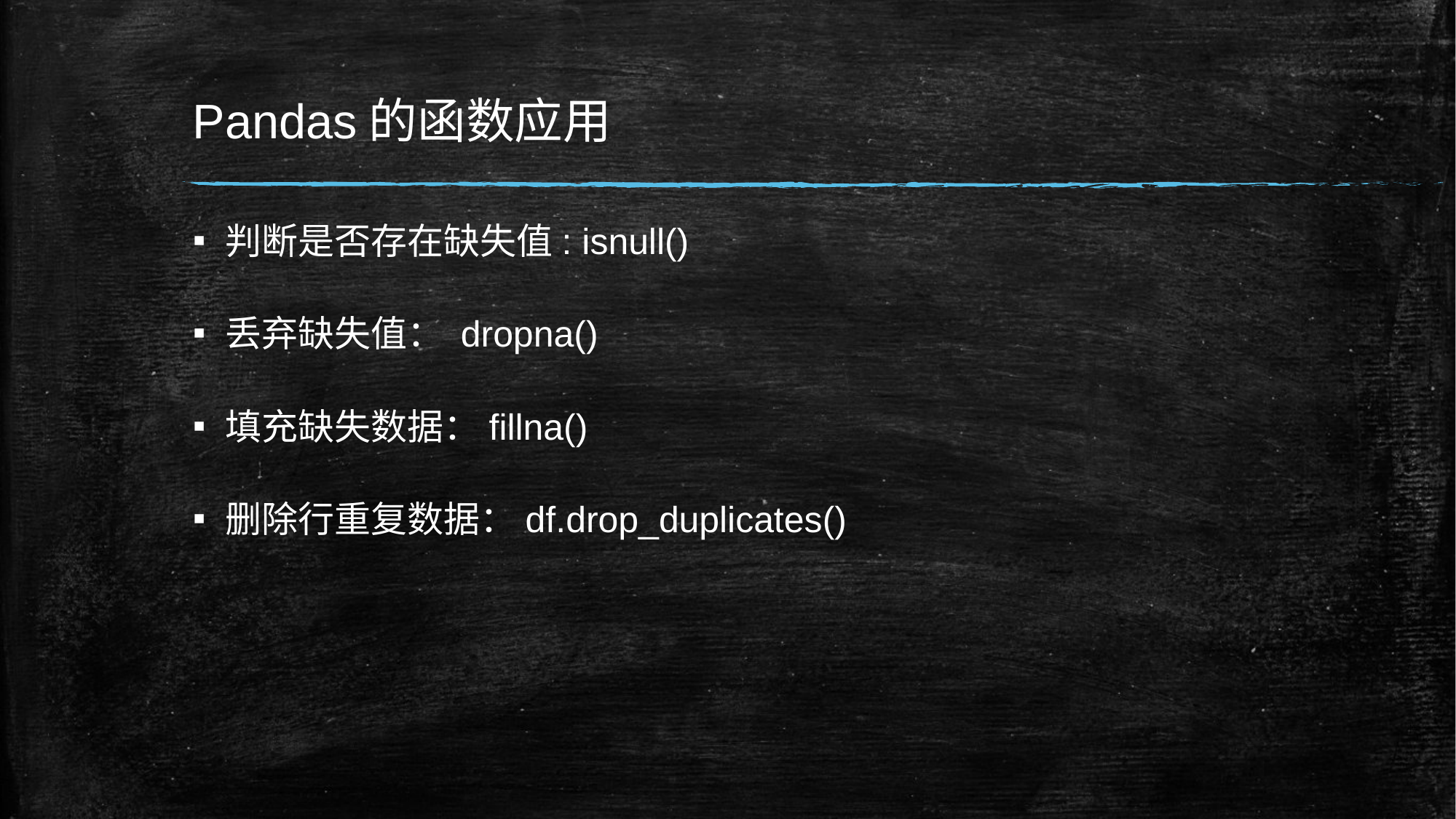

# Pandas的函数应用
判断是否存在缺失值: isnull()
丢弃缺失值： dropna()
填充缺失数据：fillna()
删除行重复数据：df.drop_duplicates()